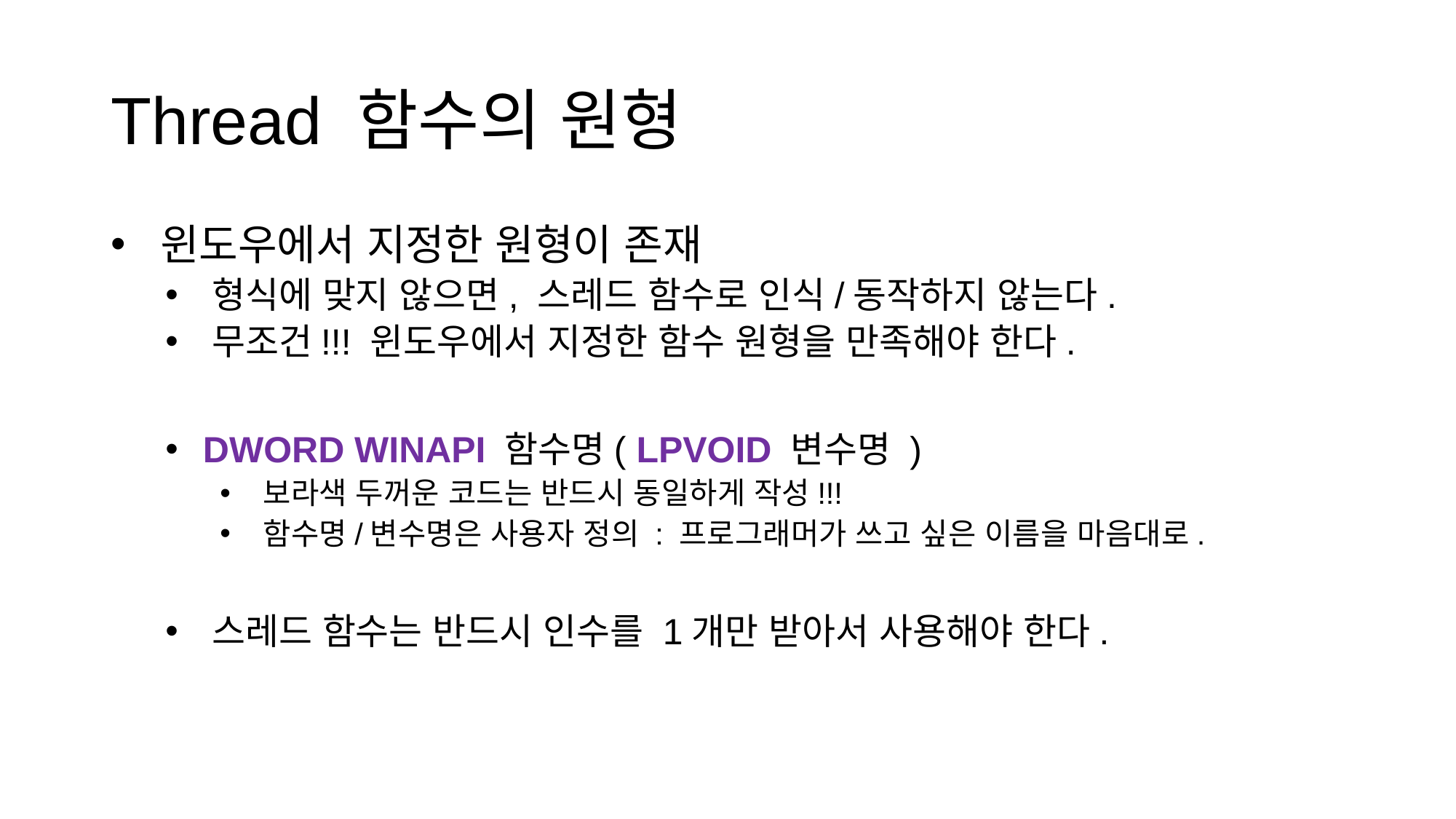

# Thread 함수의 원형
 윈도우에서 지정한 원형이 존재
 형식에 맞지 않으면, 스레드 함수로 인식/동작하지 않는다.
 무조건!!! 윈도우에서 지정한 함수 원형을 만족해야 한다.

 DWORD WINAPI 함수명( LPVOID 변수명 )
 보라색 두꺼운 코드는 반드시 동일하게 작성!!!
 함수명/변수명은 사용자 정의 : 프로그래머가 쓰고 싶은 이름을 마음대로.

 스레드 함수는 반드시 인수를 1개만 받아서 사용해야 한다.